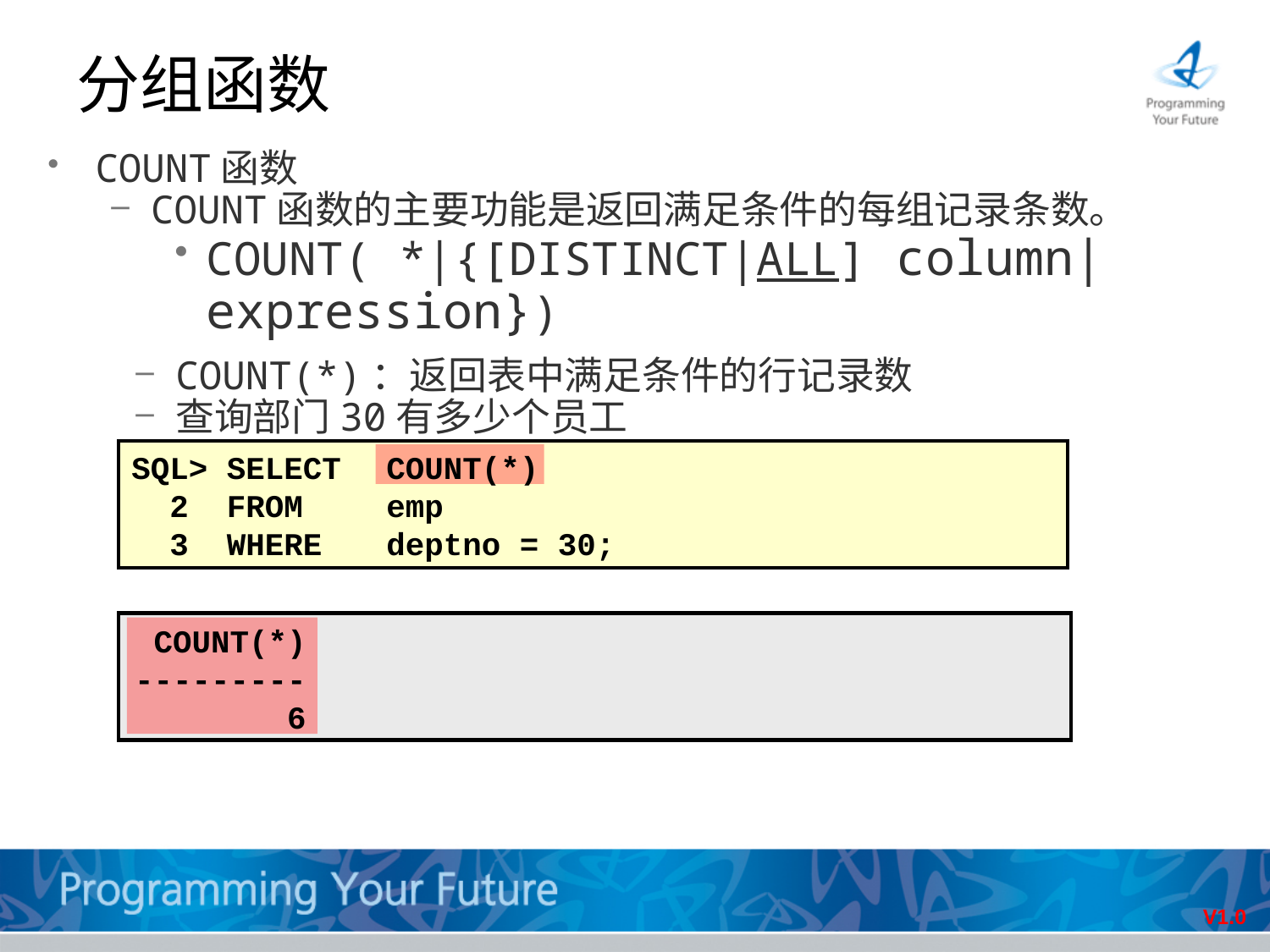

# 分组函数
COUNT函数
COUNT函数的主要功能是返回满足条件的每组记录条数。
COUNT( *|{[DISTINCT|ALL] column|expression})

COUNT(*)：返回表中满足条件的行记录数
查询部门30有多少个员工
SQL> SELECT	COUNT(*)
  2  FROM	emp
  3  WHERE	deptno = 30;

 COUNT(*)
---------
        6